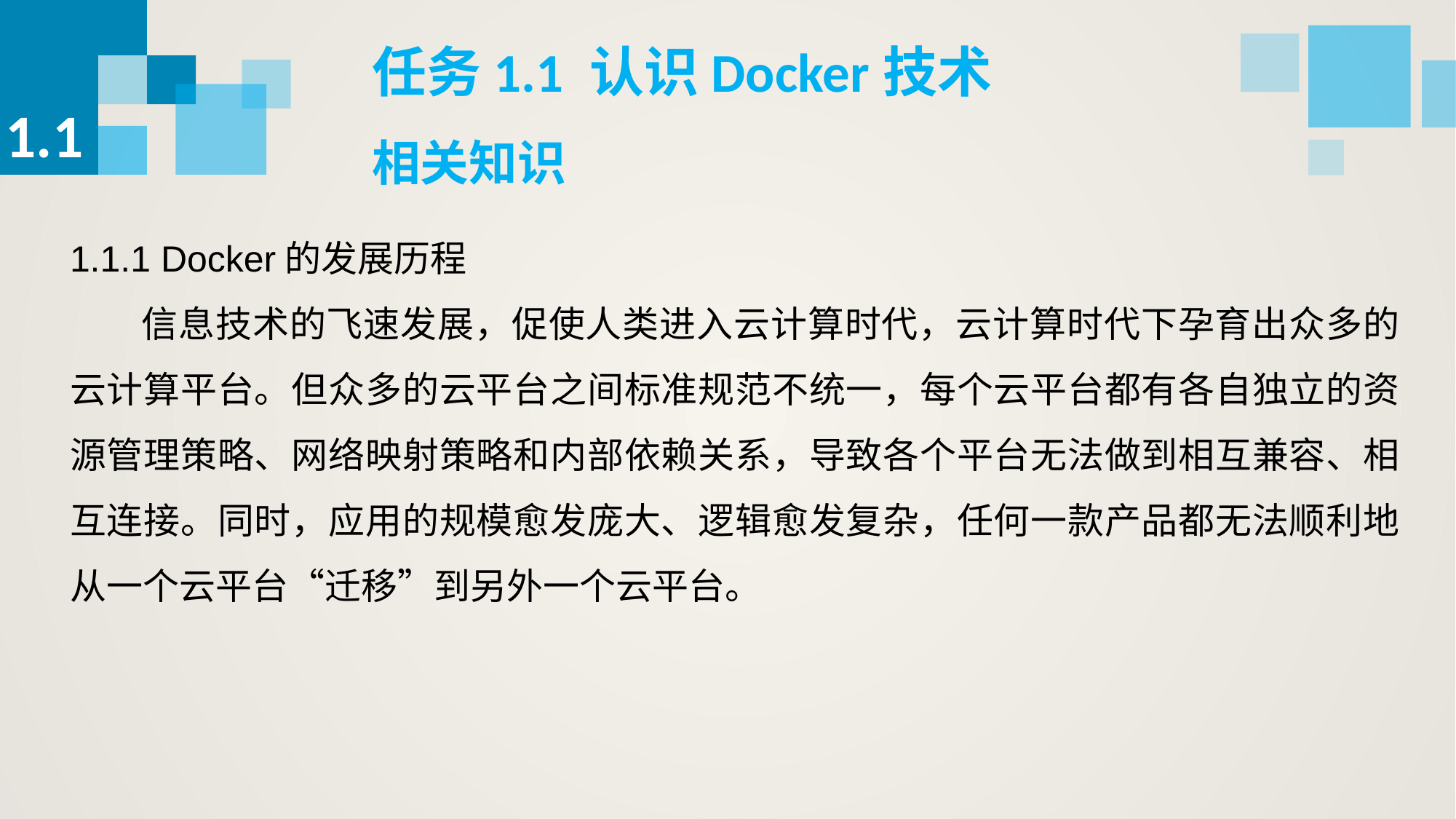

任务1.1 认识Docker技术
1.1
相关知识
1.1.1 Docker的发展历程
       信息技术的飞速发展，促使人类进入云计算时代，云计算时代下孕育出众多的云计算平台。但众多的云平台之间标准规范不统一，每个云平台都有各自独立的资源管理策略、网络映射策略和内部依赖关系，导致各个平台无法做到相互兼容、相互连接。同时，应用的规模愈发庞大、逻辑愈发复杂，任何一款产品都无法顺利地从一个云平台“迁移”到另外一个云平台。